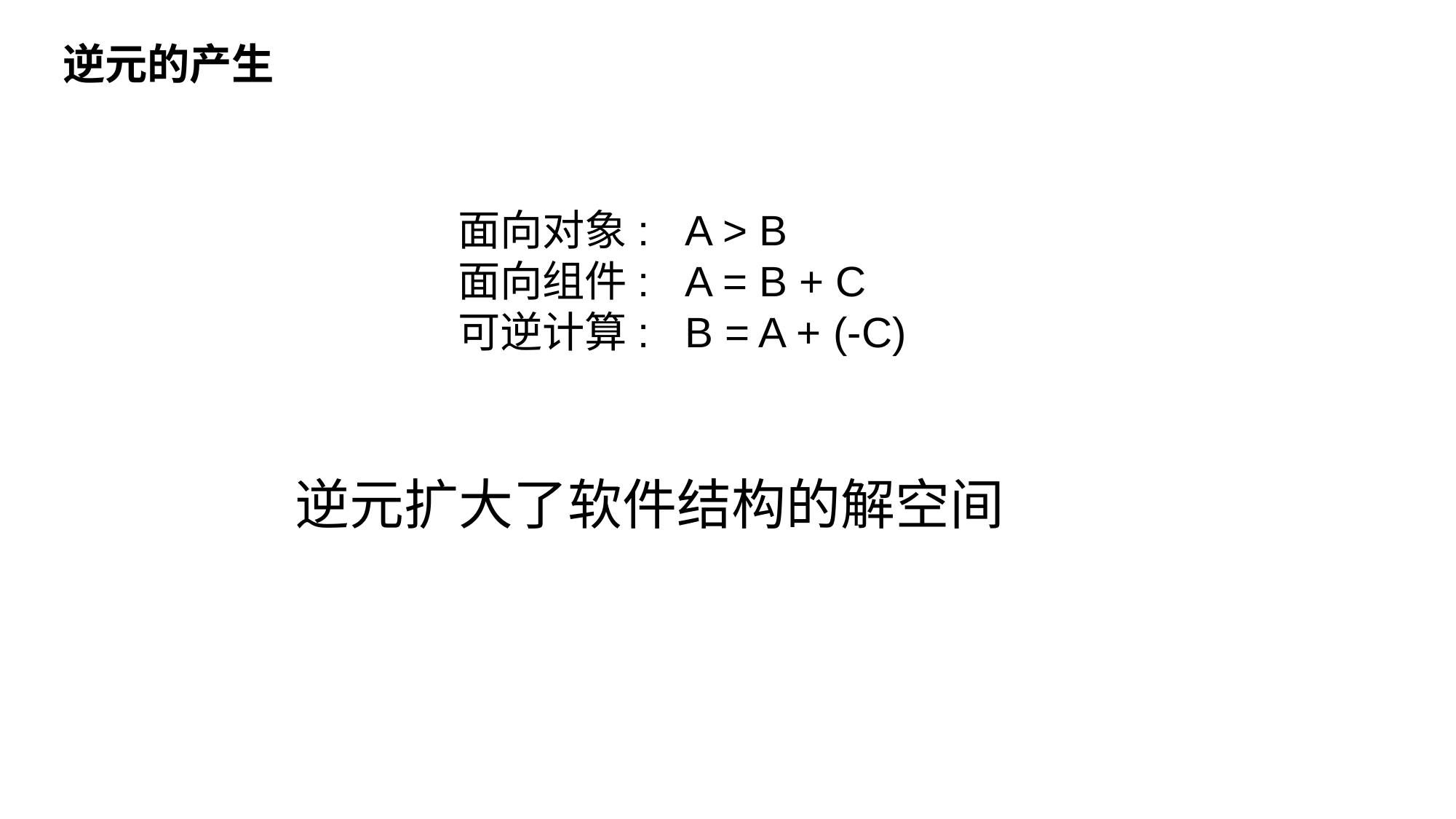

逆元的产生
面向对象:   A > B
面向组件:   A = B + C
可逆计算:   B = A + (-C)
逆元扩大了软件结构的解空间